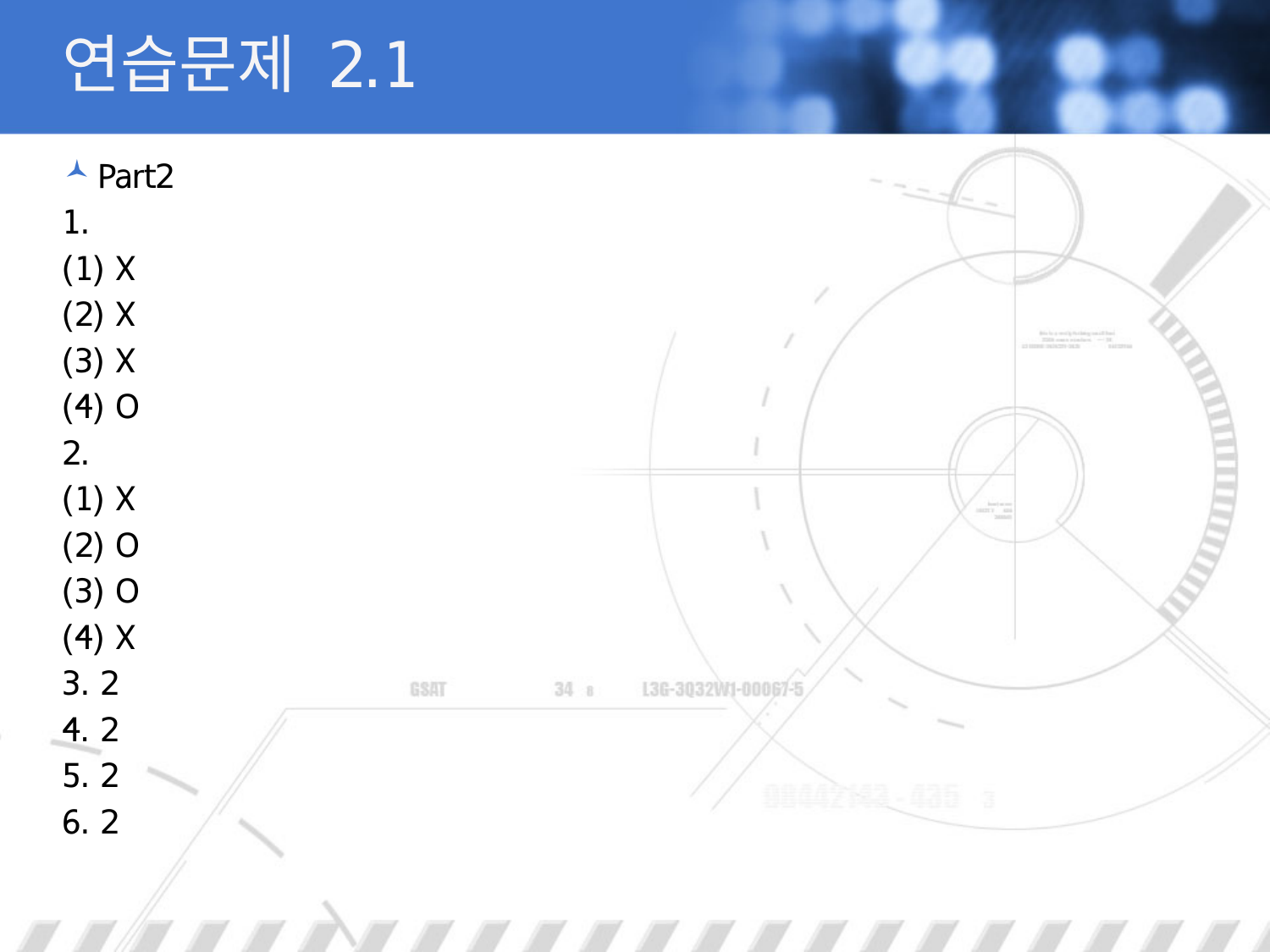

# 연습문제 2.1
Part2
1.
(1) X
(2) X
(3) X
(4) O
2.
(1) X
(2) O
(3) O
(4) X
3. 2
4. 2
5. 2
6. 2